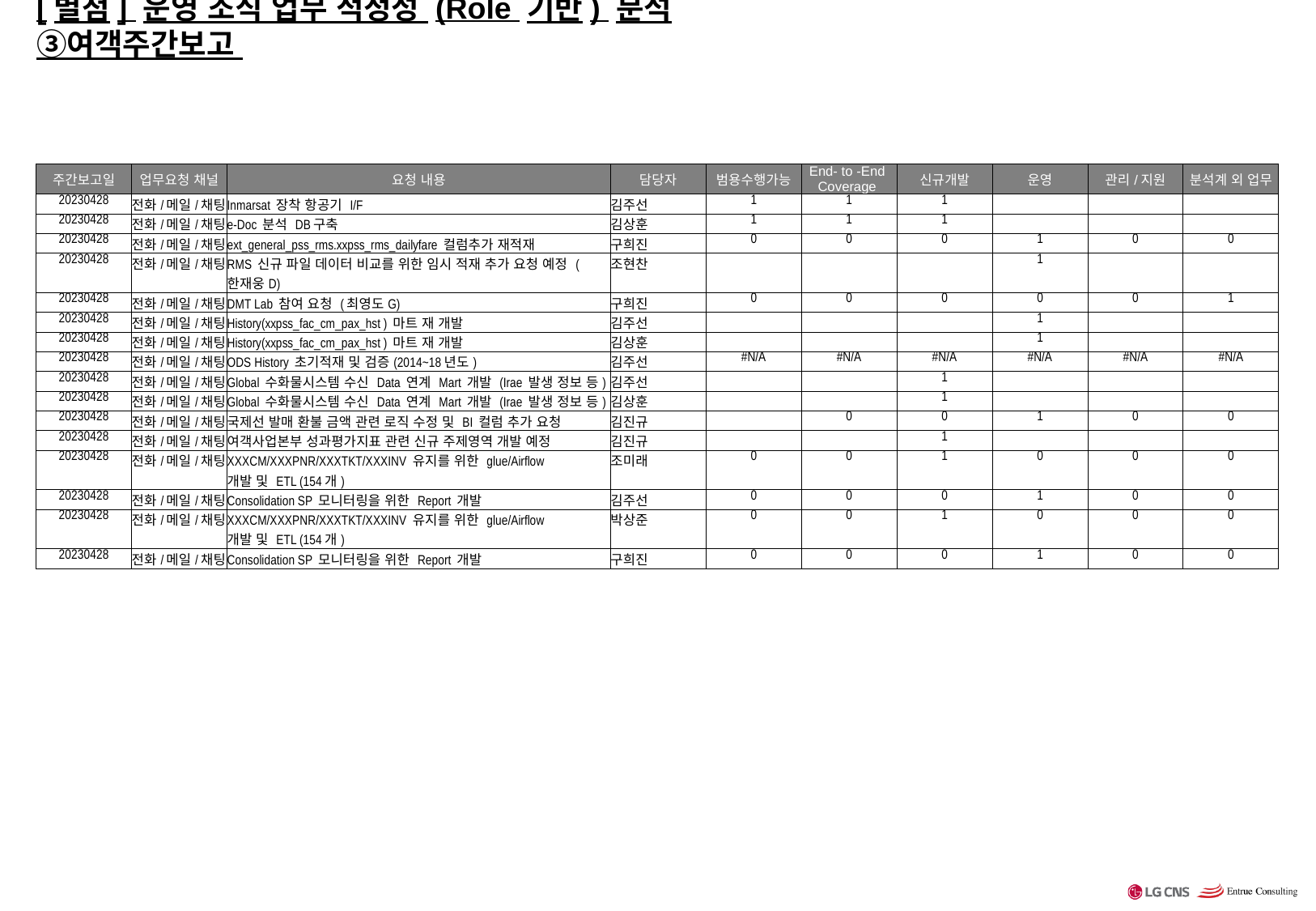

# [별첨] 운영 조직 업무 적정성 (Role 기반) 분석 ③여객주간보고
| 주간보고일 | 업무요청 채널 | 요청 내용 | 담당자 | 범용수행가능 | End- to -End Coverage | 신규개발 | 운영 | 관리/지원 | 분석계 외 업무 |
| --- | --- | --- | --- | --- | --- | --- | --- | --- | --- |
| 20230428 | 전화/메일/채팅 | Inmarsat 장착 항공기 I/F | 김주선 | 1 | 1 | 1 |  |  |  |
| 20230428 | 전화/메일/채팅 | e-Doc 분석 DB구축 | 김상훈 | 1 | 1 | 1 |  |  |  |
| 20230428 | 전화/메일/채팅 | ext\_general\_pss\_rms.xxpss\_rms\_dailyfare 컬럼추가 재적재 | 구희진 | 0 | 0 | 0 | 1 | 0 | 0 |
| 20230428 | 전화/메일/채팅 | RMS 신규 파일 데이터 비교를 위한 임시 적재 추가 요청 예정 (한재웅D) | 조현찬 |  |  |  | 1 |  |  |
| 20230428 | 전화/메일/채팅 | DMT Lab 참여 요청 (최영도G) | 구희진 | 0 | 0 | 0 | 0 | 0 | 1 |
| 20230428 | 전화/메일/채팅 | History(xxpss\_fac\_cm\_pax\_hst ) 마트 재 개발 | 김주선 |  |  |  | 1 |  |  |
| 20230428 | 전화/메일/채팅 | History(xxpss\_fac\_cm\_pax\_hst ) 마트 재 개발 | 김상훈 |  |  |  | 1 |  |  |
| 20230428 | 전화/메일/채팅 | ODS History 초기적재 및 검증(2014~18년도) | 김주선 | #N/A | #N/A | #N/A | #N/A | #N/A | #N/A |
| 20230428 | 전화/메일/채팅 | Global 수화물시스템 수신 Data 연계 Mart 개발 (Irae 발생 정보 등) | 김주선 |  |  | 1 |  |  |  |
| 20230428 | 전화/메일/채팅 | Global 수화물시스템 수신 Data 연계 Mart 개발 (Irae 발생 정보 등) | 김상훈 |  |  | 1 |  |  |  |
| 20230428 | 전화/메일/채팅 | 국제선 발매 환불 금액 관련 로직 수정 및 BI 컬럼 추가 요청 | 김진규 |  | 0 | 0 | 1 | 0 | 0 |
| 20230428 | 전화/메일/채팅 | 여객사업본부 성과평가지표 관련 신규 주제영역 개발 예정 | 김진규 |  |  | 1 |  |  |  |
| 20230428 | 전화/메일/채팅 | XXXCM/XXXPNR/XXXTKT/XXXINV 유지를 위한 glue/Airflow 개발 및 ETL (154개) | 조미래 | 0 | 0 | 1 | 0 | 0 | 0 |
| 20230428 | 전화/메일/채팅 | Consolidation SP 모니터링을 위한 Report 개발 | 김주선 | 0 | 0 | 0 | 1 | 0 | 0 |
| 20230428 | 전화/메일/채팅 | XXXCM/XXXPNR/XXXTKT/XXXINV 유지를 위한 glue/Airflow 개발 및 ETL (154개) | 박상준 | 0 | 0 | 1 | 0 | 0 | 0 |
| 20230428 | 전화/메일/채팅 | Consolidation SP 모니터링을 위한 Report 개발 | 구희진 | 0 | 0 | 0 | 1 | 0 | 0 |